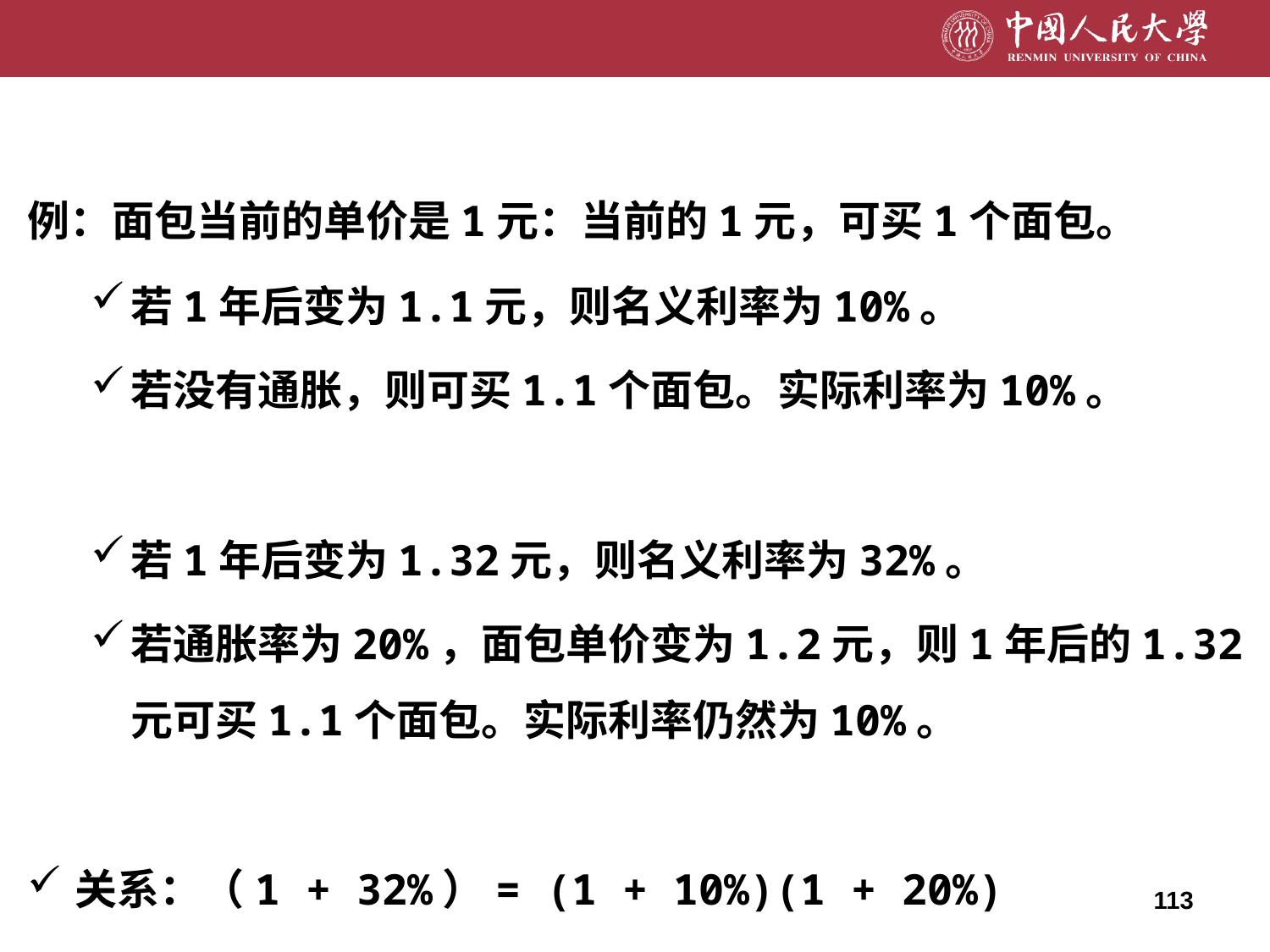

例：面包当前的单价是1元：当前的1元，可买1个面包。
若1年后变为1.1元，则名义利率为10%。
若没有通胀，则可买1.1个面包。实际利率为10%。

若1年后变为1.32元，则名义利率为32%。
若通胀率为20%，面包单价变为1.2元，则1年后的1.32元可买1.1个面包。实际利率仍然为10%。

关系：（1 + 32%）= (1 + 10%)(1 + 20%)
113